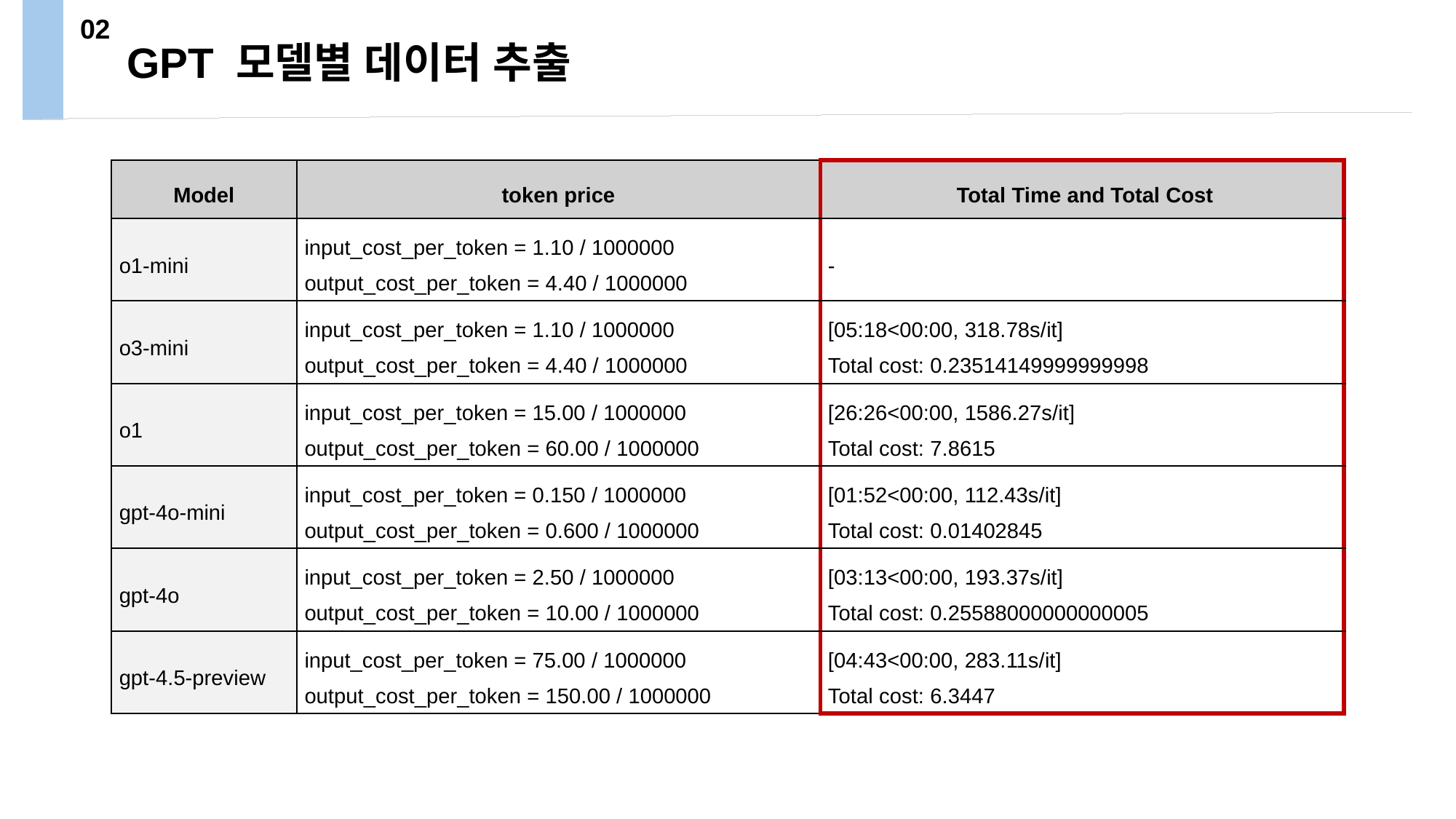

02
GPT 모델별 데이터 추출
| Model | token price | Total Time and Total Cost |
| --- | --- | --- |
| o1-mini | input\_cost\_per\_token = 1.10 / 1000000 output\_cost\_per\_token = 4.40 / 1000000 | - |
| o3-mini | input\_cost\_per\_token = 1.10 / 1000000 output\_cost\_per\_token = 4.40 / 1000000 | [05:18<00:00, 318.78s/it] Total cost: 0.23514149999999998 |
| o1 | input\_cost\_per\_token = 15.00 / 1000000 output\_cost\_per\_token = 60.00 / 1000000 | [26:26<00:00, 1586.27s/it] Total cost: 7.8615 |
| gpt-4o-mini | input\_cost\_per\_token = 0.150 / 1000000 output\_cost\_per\_token = 0.600 / 1000000 | [01:52<00:00, 112.43s/it] Total cost: 0.01402845 |
| gpt-4o | input\_cost\_per\_token = 2.50 / 1000000 output\_cost\_per\_token = 10.00 / 1000000 | [03:13<00:00, 193.37s/it] Total cost: 0.25588000000000005 |
| gpt-4.5-preview | input\_cost\_per\_token = 75.00 / 1000000 output\_cost\_per\_token = 150.00 / 1000000 | [04:43<00:00, 283.11s/it] Total cost: 6.3447 |